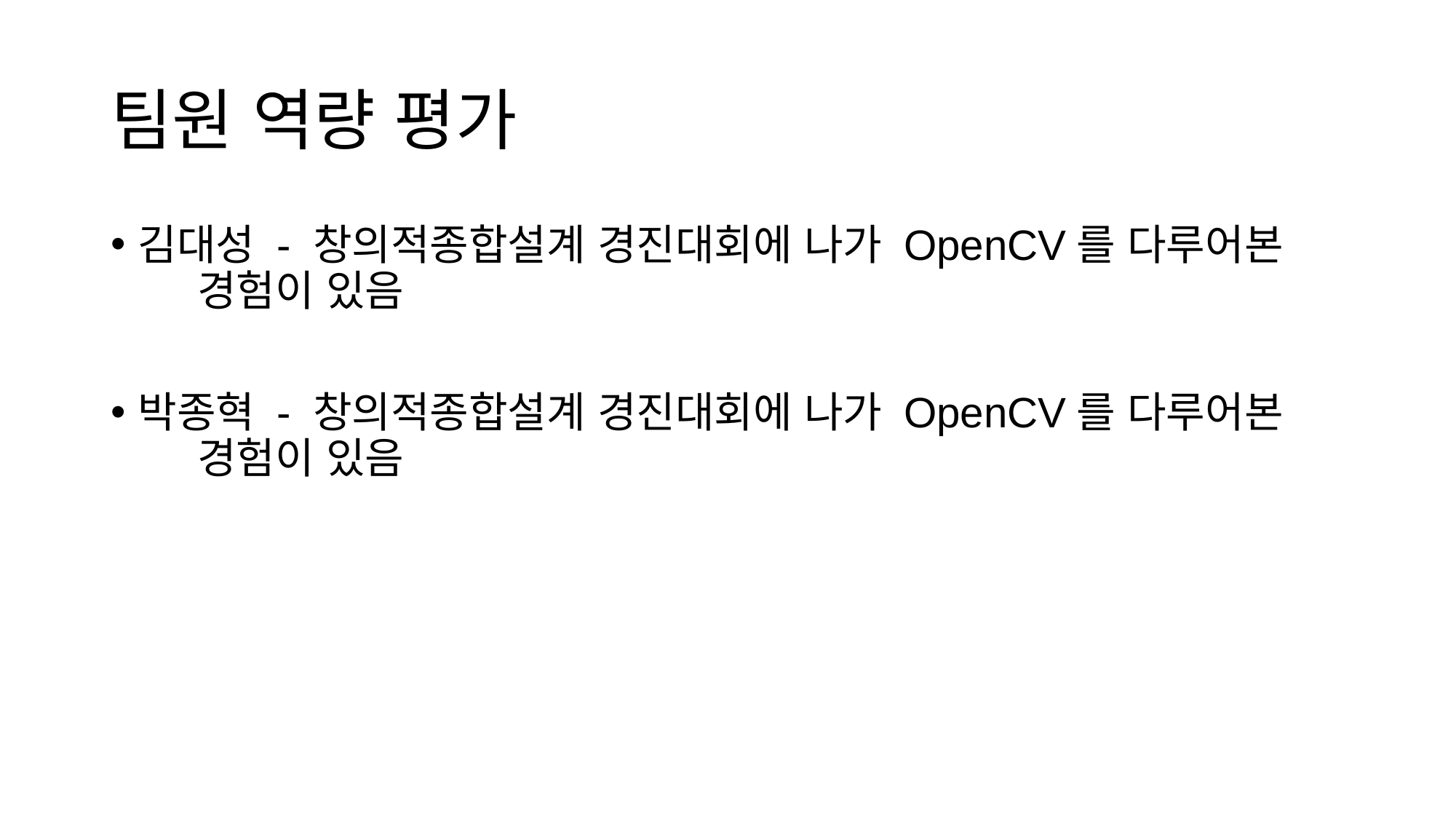

# 팀원 역량 평가
김대성 - 창의적종합설계 경진대회에 나가 OpenCV를 다루어본 	      경험이 있음

박종혁 - 창의적종합설계 경진대회에 나가 OpenCV를 다루어본 	      경험이 있음